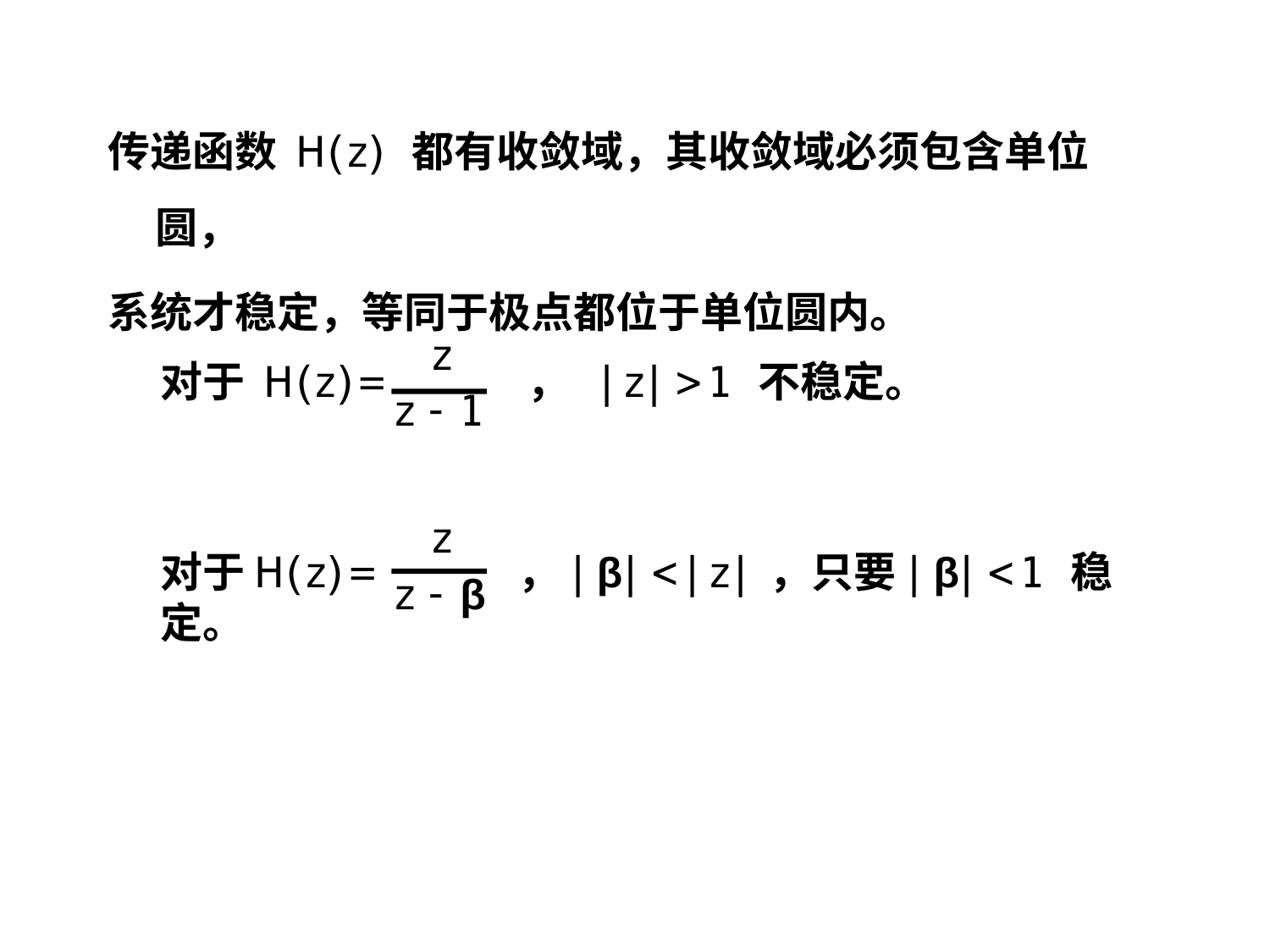

传递函数 H(z) 都有收敛域，其收敛域必须包含单位圆，
系统才稳定，等同于极点都位于单位圆内。
    z
 z - 1
对于 H(z)=          ，  |z|>1 不稳定。

    z
 z - β
对于H(z)=          ，|β|<|z|，只要|β|<1 稳定。